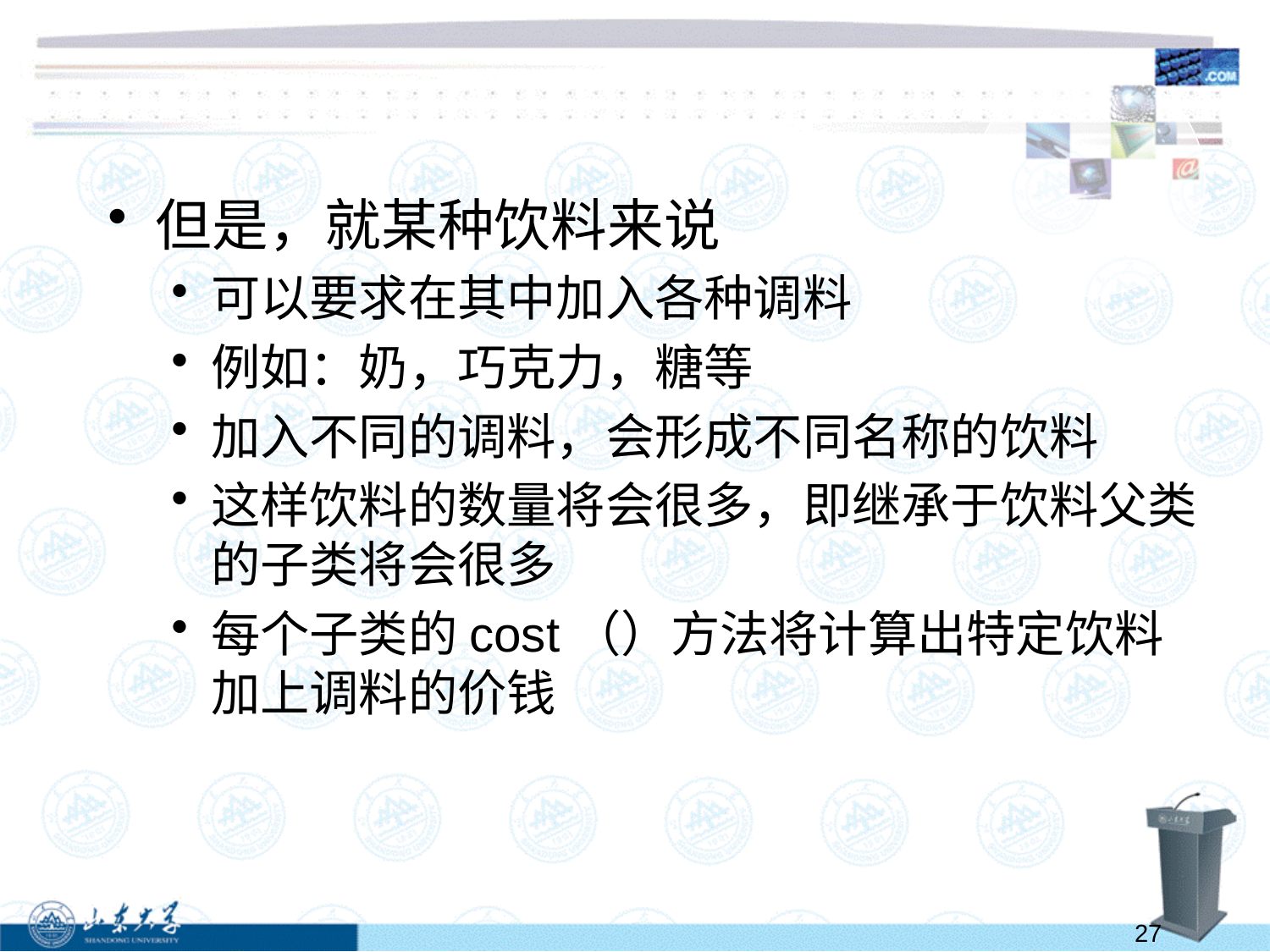

但是，就某种饮料来说
可以要求在其中加入各种调料
例如：奶，巧克力，糖等
加入不同的调料，会形成不同名称的饮料
这样饮料的数量将会很多，即继承于饮料父类的子类将会很多
每个子类的cost（）方法将计算出特定饮料加上调料的价钱
27